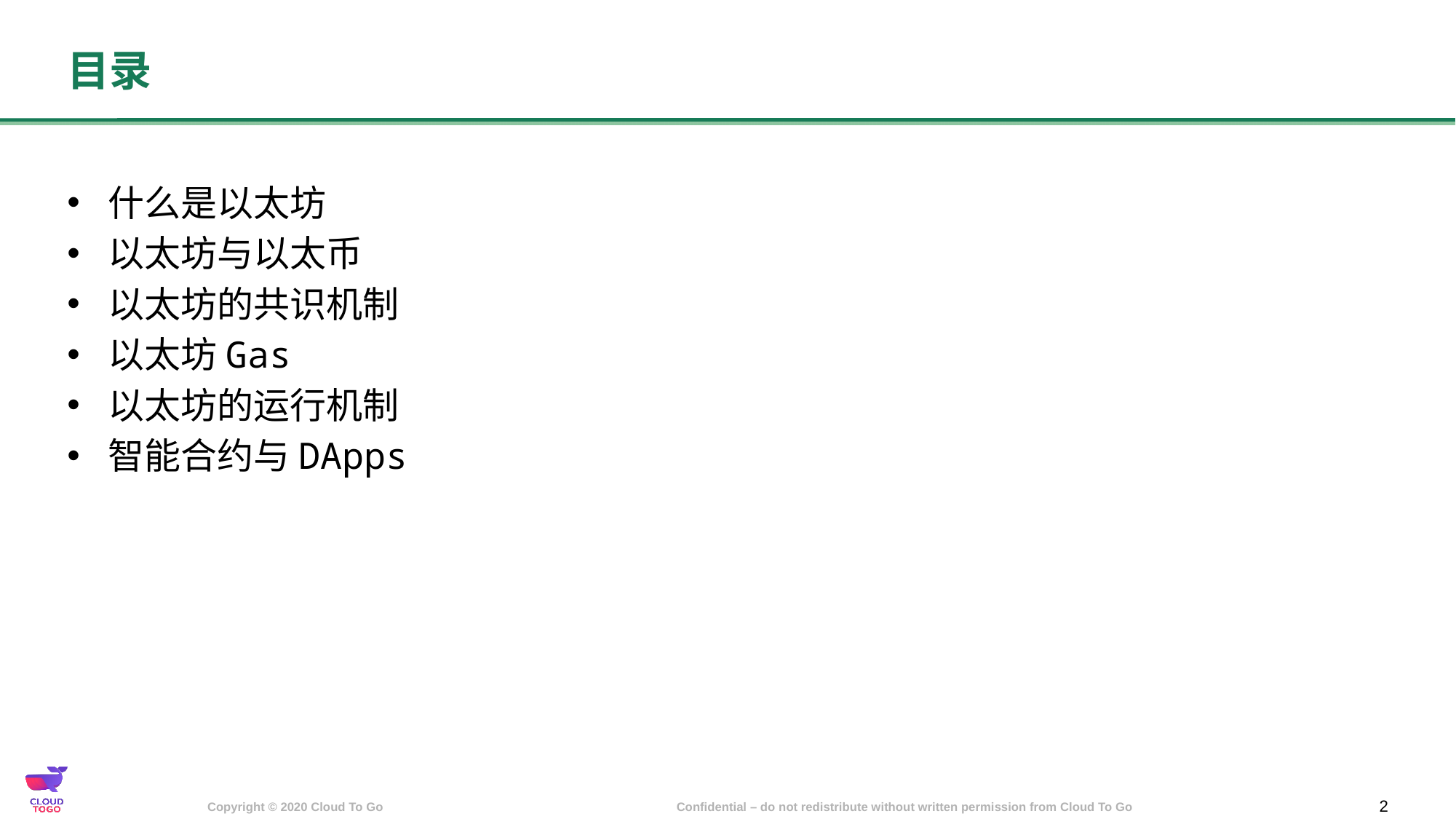

# 目录
什么是以太坊
以太坊与以太币
以太坊的共识机制
以太坊Gas
以太坊的运行机制
智能合约与DApps